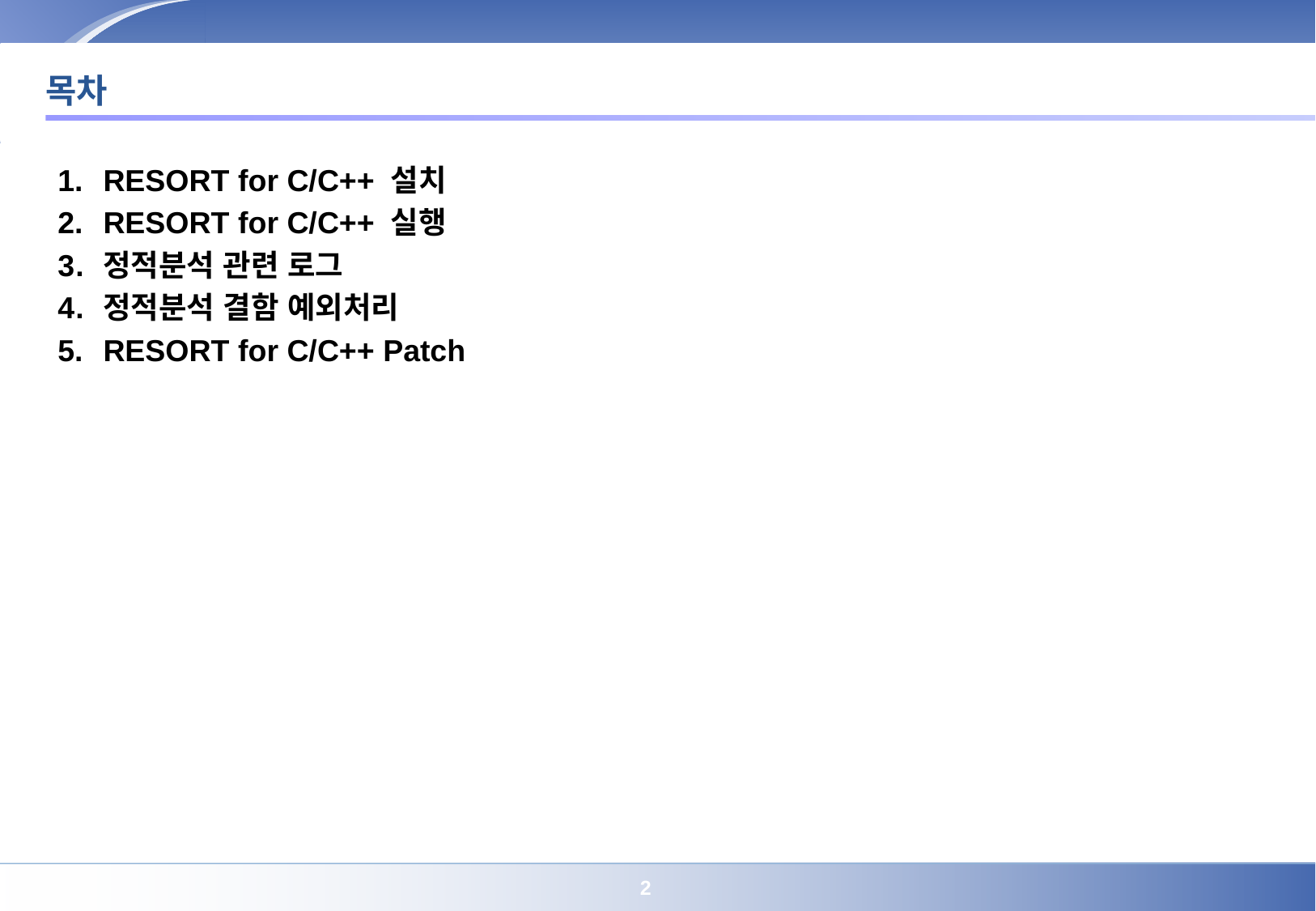

# 목차

RESORT for C/C++ 설치
RESORT for C/C++ 실행
정적분석 관련 로그
정적분석 결함 예외처리
RESORT for C/C++ Patch
2